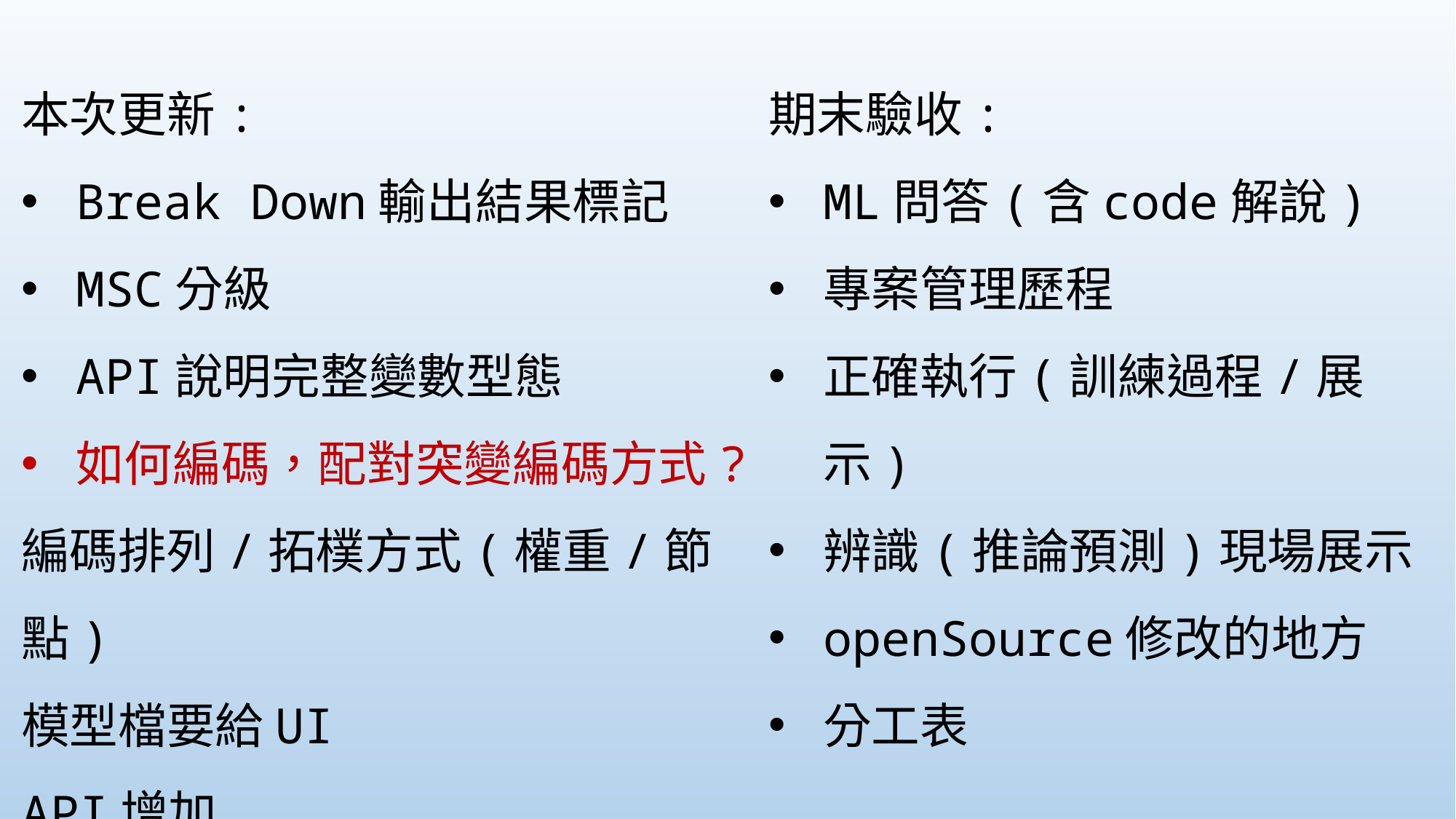

期末驗收:
ML問答(含code解說)
專案管理歷程
正確執行(訓練過程/展示)
辨識(推論預測)現場展示
openSource修改的地方
分工表
本次更新:
Break Down輸出結果標記
MSC分級
API說明完整變數型態
如何編碼，配對突變編碼方式?
編碼排列/拓樸方式(權重/節點)
模型檔要給UI
API增加